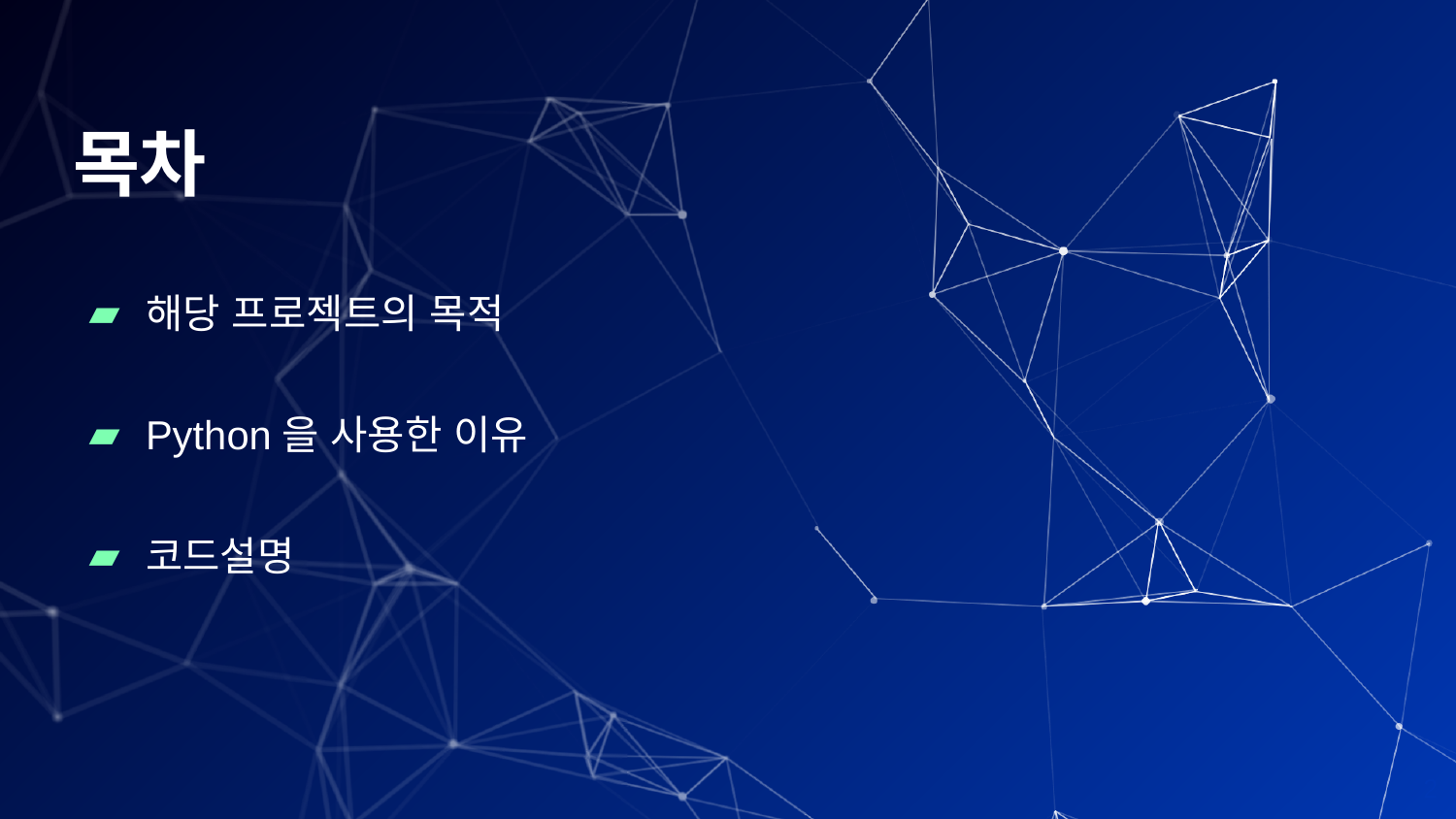

# 목차

해당 프로젝트의 목적

Python을 사용한 이유

코드설명
2